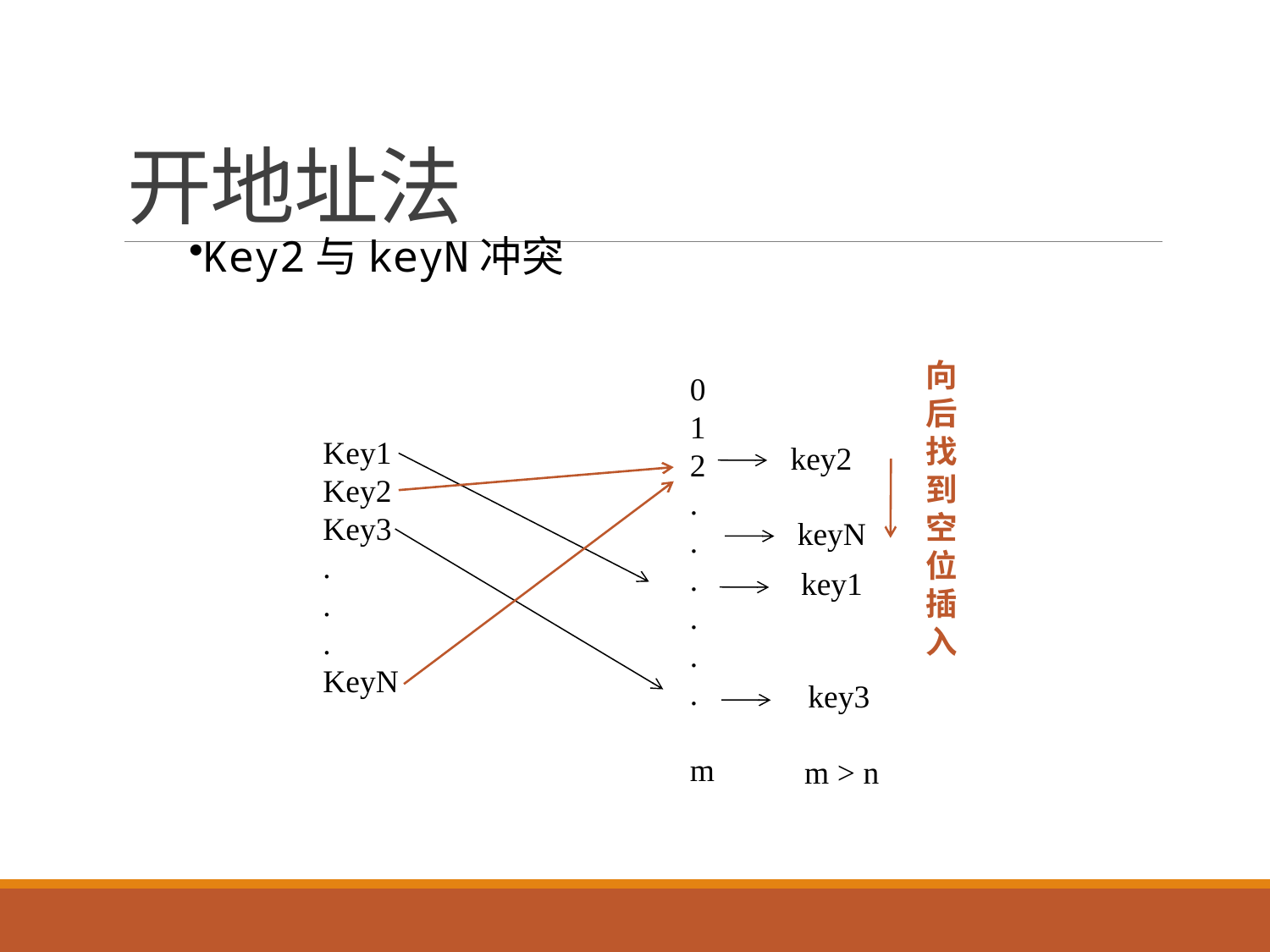

# 开地址法
Key2与keyN冲突
向后找到空位插入
0
1
2
.
.
.
.
.
.

m
Key1
Key2
Key3
.
.
.
KeyN
key2
keyN
key1
key3
m > n